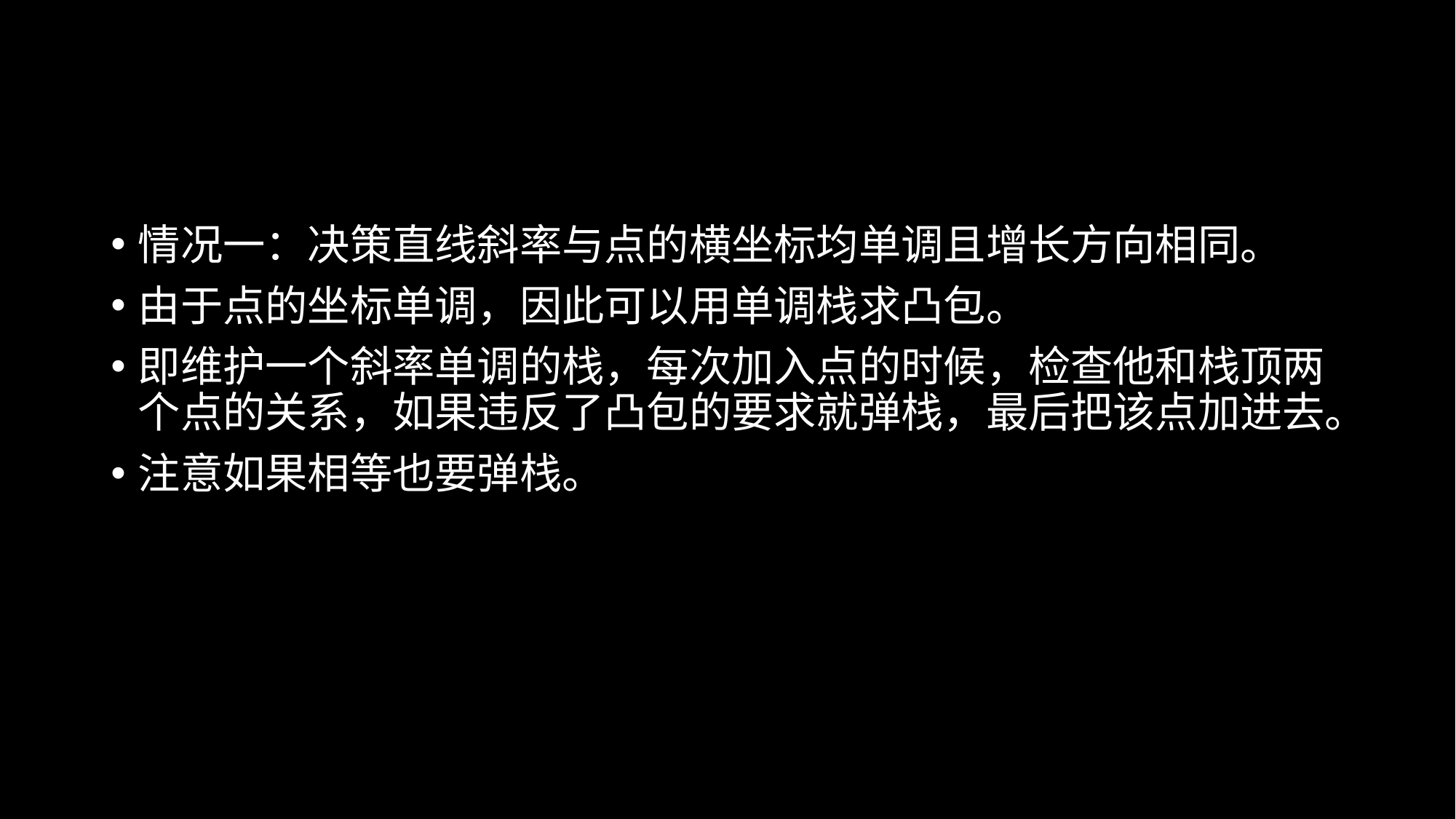

#
情况一：决策直线斜率与点的横坐标均单调且增长方向相同。
由于点的坐标单调，因此可以用单调栈求凸包。
即维护一个斜率单调的栈，每次加入点的时候，检查他和栈顶两个点的关系，如果违反了凸包的要求就弹栈，最后把该点加进去。
注意如果相等也要弹栈。